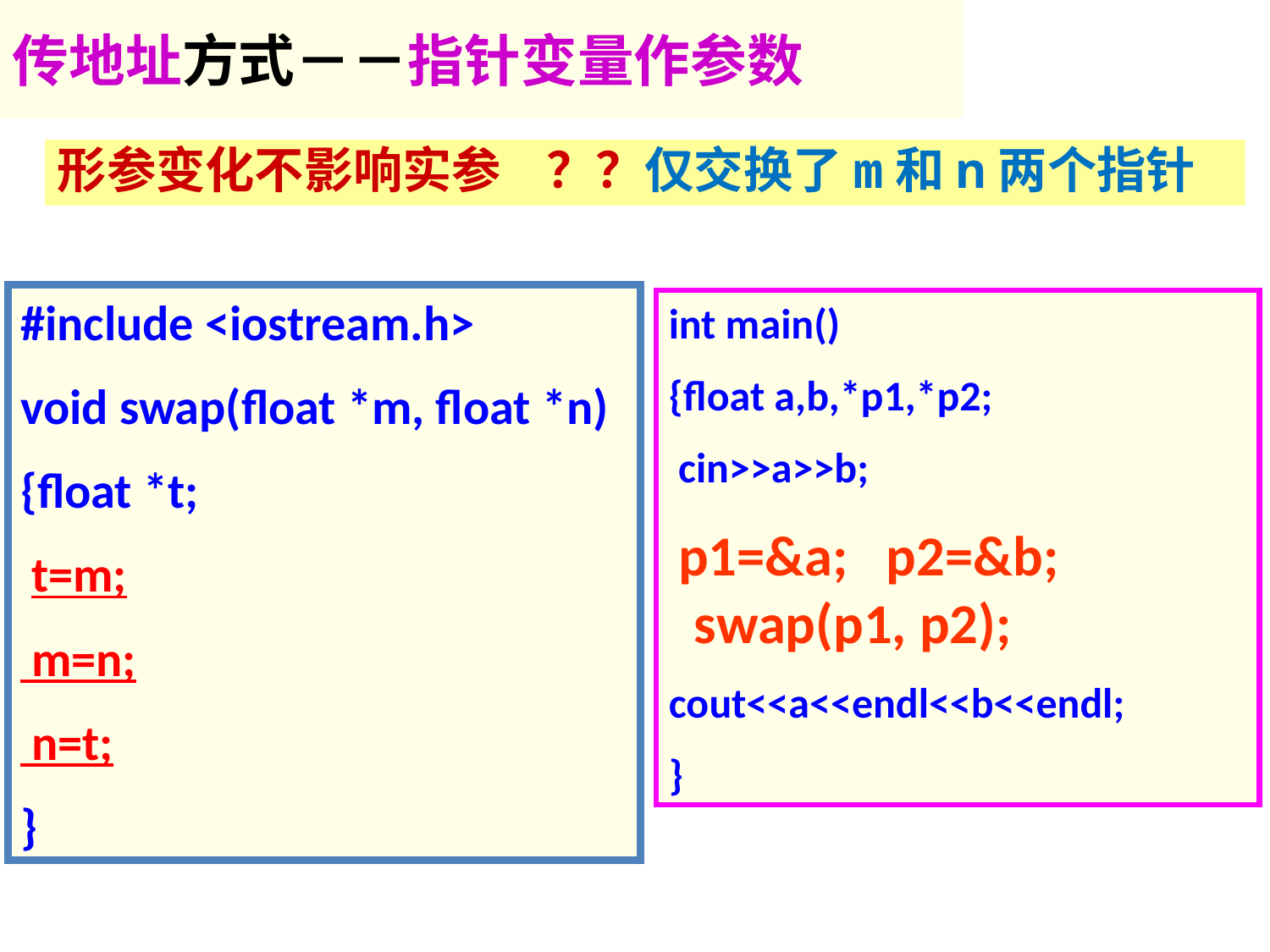

传地址方式－－指针变量作参数
形参变化不影响实参    ？？仅交换了m和n两个指针
#include <iostream.h>
void swap(float *m, float *n)
{float *t;
 t=m;
 m=n;
 n=t;
}
int main()
{float a,b,*p1,*p2;
 cin>>a>>b;
 p1=&a;   p2=&b;
  swap(p1, p2);
cout<<a<<endl<<b<<endl;
}